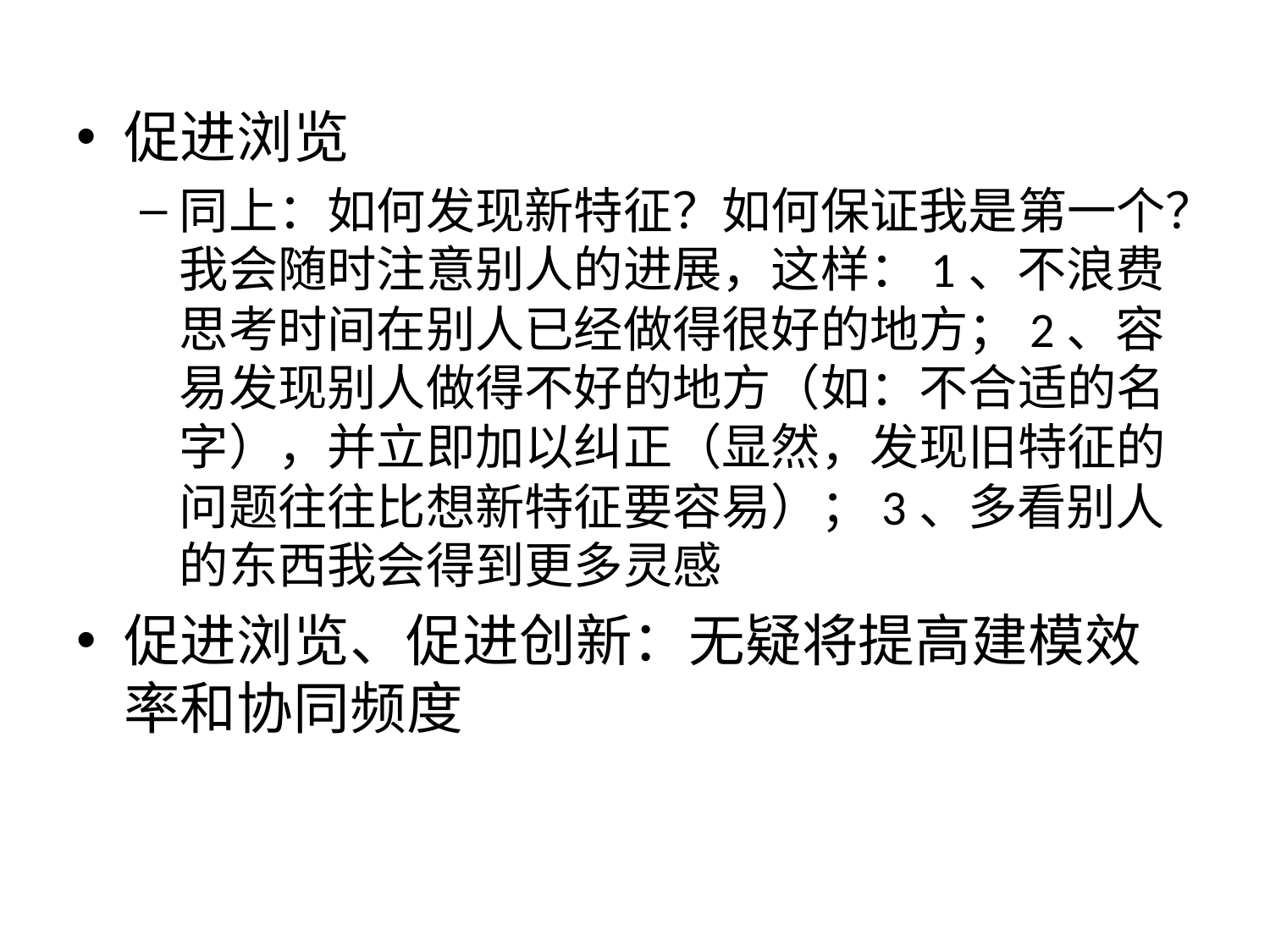

促进浏览
同上：如何发现新特征？如何保证我是第一个？我会随时注意别人的进展，这样：1、不浪费思考时间在别人已经做得很好的地方；2、容易发现别人做得不好的地方（如：不合适的名字），并立即加以纠正（显然，发现旧特征的问题往往比想新特征要容易）；3、多看别人的东西我会得到更多灵感
促进浏览、促进创新：无疑将提高建模效率和协同频度